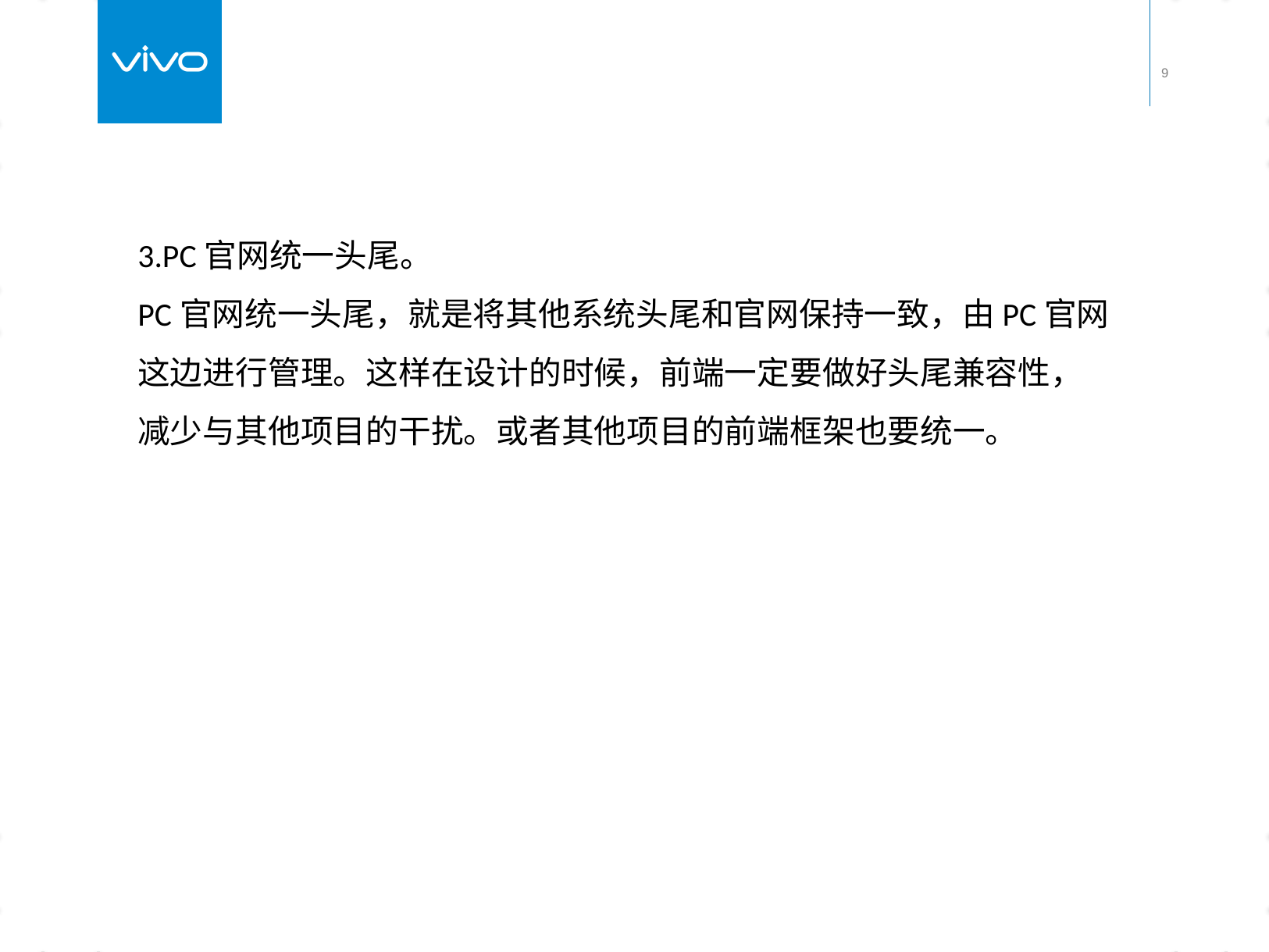

3.PC官网统一头尾。
PC官网统一头尾，就是将其他系统头尾和官网保持一致，由PC官网这边进行管理。这样在设计的时候，前端一定要做好头尾兼容性，减少与其他项目的干扰。或者其他项目的前端框架也要统一。